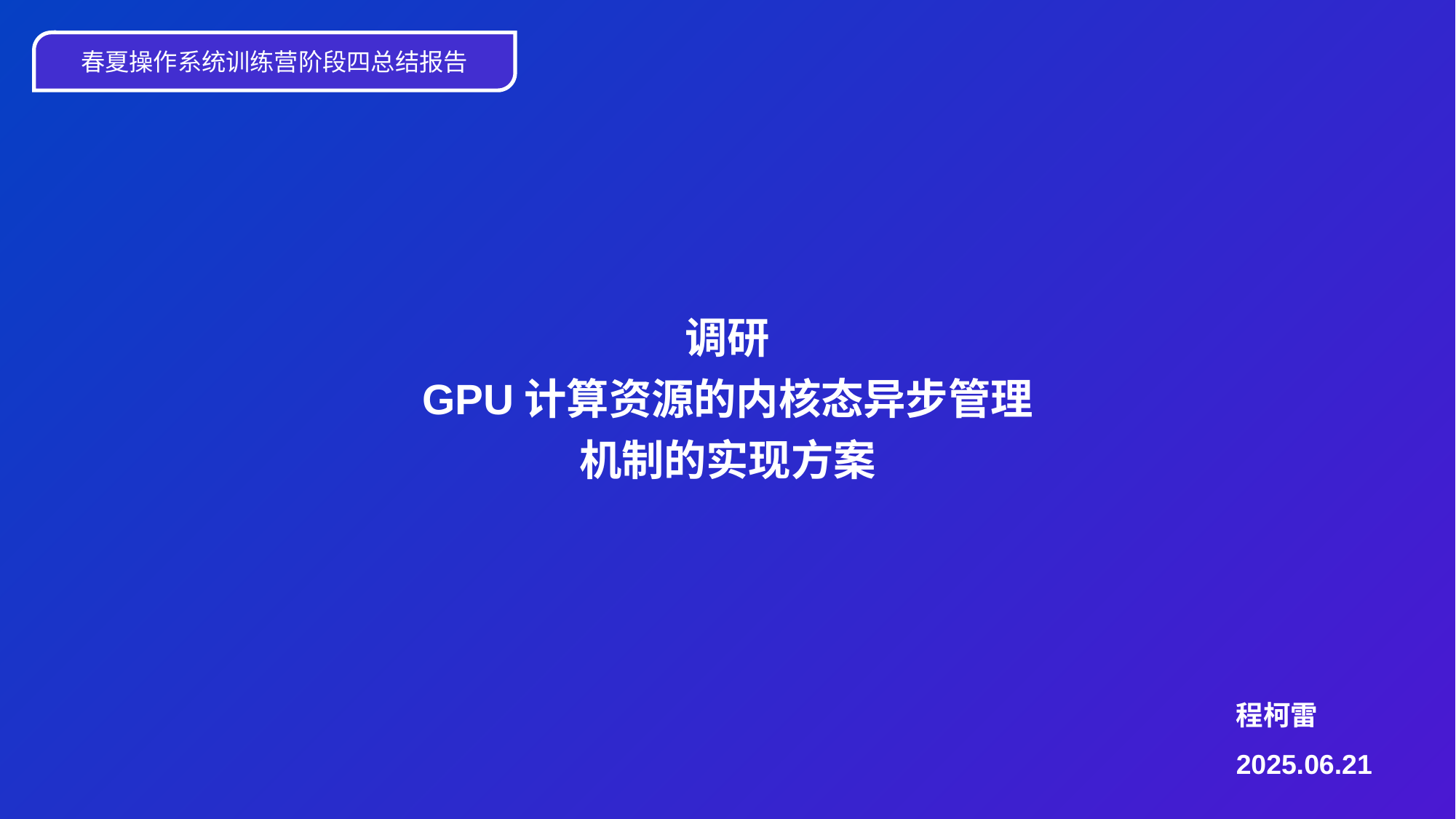

春夏操作系统训练营阶段四总结报告
调研
GPU计算资源的内核态异步管理
机制的实现方案
程柯雷
2025.06.21